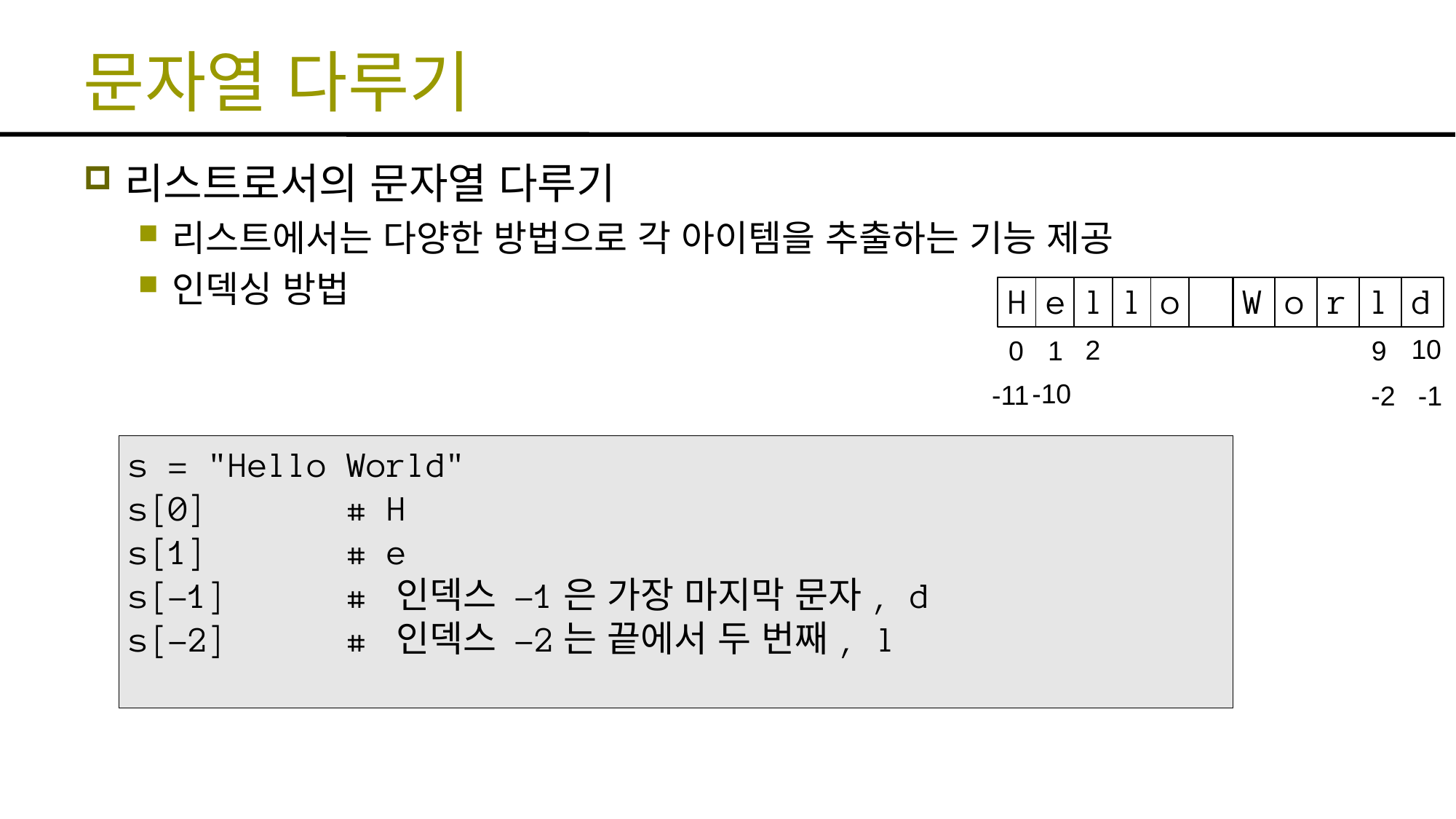

# 문자열 다루기
리스트로서의 문자열 다루기
리스트에서는 다양한 방법으로 각 아이템을 추출하는 기능 제공
인덱싱 방법

H
e
l
l
o

W
o
r
l
d
10
2
9
0
1
-10
-11
-2
-1
s = "Hello World"
s[0]		# H
s[1]		# e
s[-1]		# 인덱스 -1은 가장 마지막 문자, d
s[-2]		# 인덱스 -2는 끝에서 두 번째, l